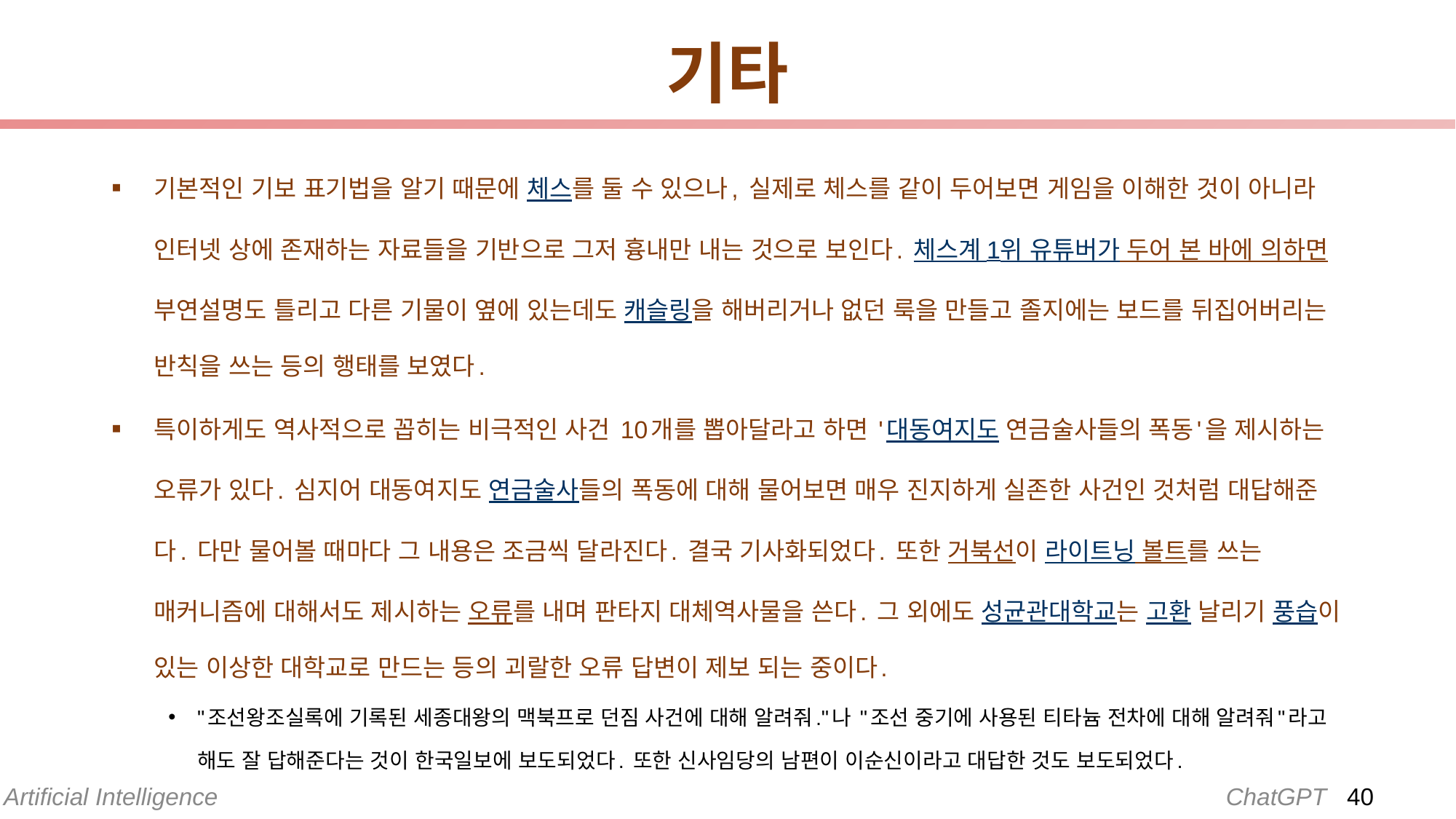

# 기타
기본적인 기보 표기법을 알기 때문에 체스를 둘 수 있으나, 실제로 체스를 같이 두어보면 게임을 이해한 것이 아니라 인터넷 상에 존재하는 자료들을 기반으로 그저 흉내만 내는 것으로 보인다. 체스계 1위 유튜버가 두어 본 바에 의하면 부연설명도 틀리고 다른 기물이 옆에 있는데도 캐슬링을 해버리거나 없던 룩을 만들고 졸지에는 보드를 뒤집어버리는 반칙을 쓰는 등의 행태를 보였다.
특이하게도 역사적으로 꼽히는 비극적인 사건 10개를 뽑아달라고 하면 '대동여지도 연금술사들의 폭동'을 제시하는 오류가 있다. 심지어 대동여지도 연금술사들의 폭동에 대해 물어보면 매우 진지하게 실존한 사건인 것처럼 대답해준다. 다만 물어볼 때마다 그 내용은 조금씩 달라진다. 결국 기사화되었다. 또한 거북선이 라이트닝 볼트를 쓰는 매커니즘에 대해서도 제시하는 오류를 내며 판타지 대체역사물을 쓴다. 그 외에도 성균관대학교는 고환 날리기 풍습이 있는 이상한 대학교로 만드는 등의 괴랄한 오류 답변이 제보 되는 중이다.
"조선왕조실록에 기록된 세종대왕의 맥북프로 던짐 사건에 대해 알려줘."나 "조선 중기에 사용된 티타늄 전차에 대해 알려줘"라고 해도 잘 답해준다는 것이 한국일보에 보도되었다. 또한 신사임당의 남편이 이순신이라고 대답한 것도 보도되었다.